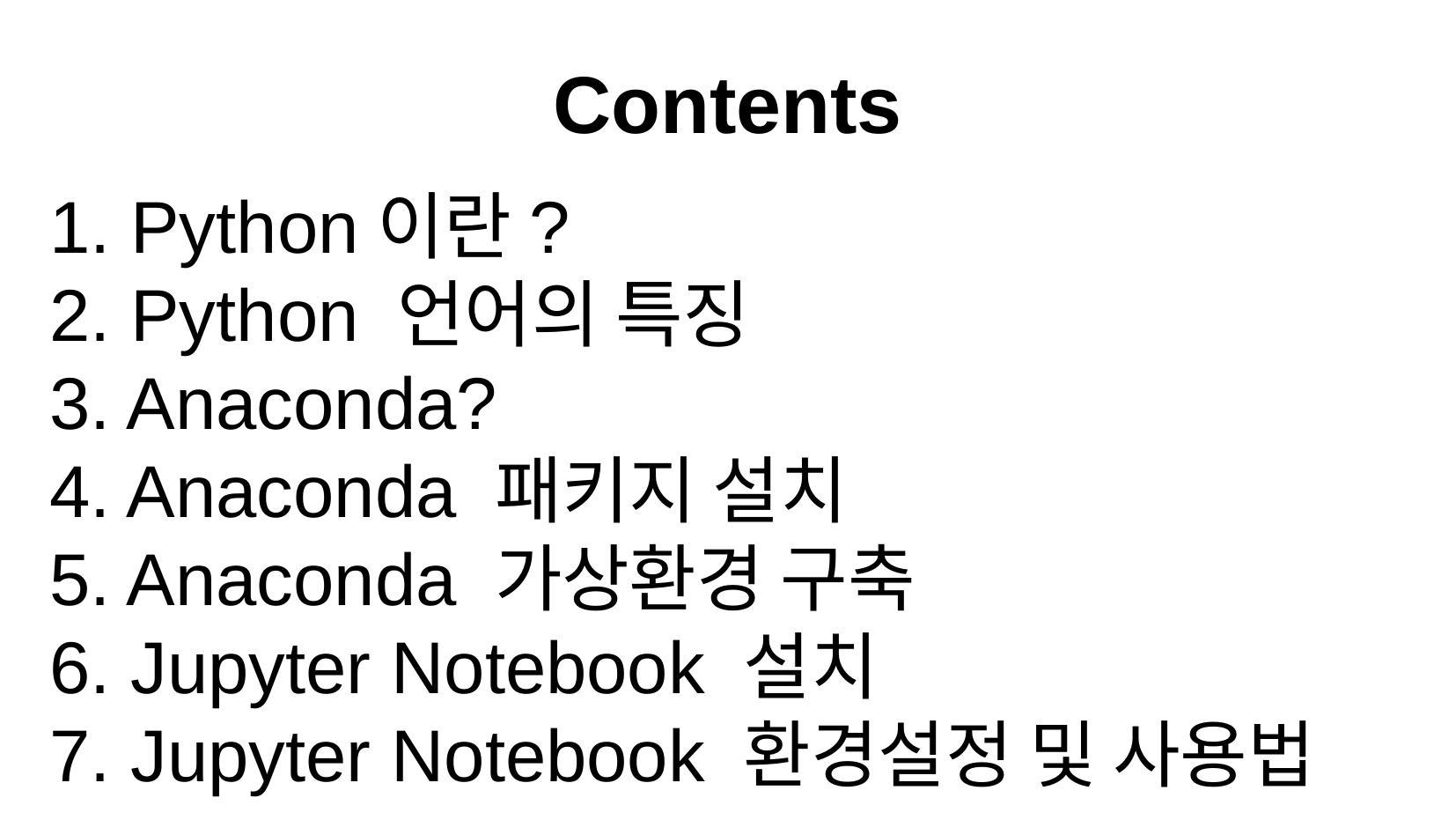

# Contents
1. Python이란?
2. Python 언어의 특징
3. Anaconda?
4. Anaconda 패키지 설치
5. Anaconda 가상환경 구축
6. Jupyter Notebook 설치
7. Jupyter Notebook 환경설정 및 사용법